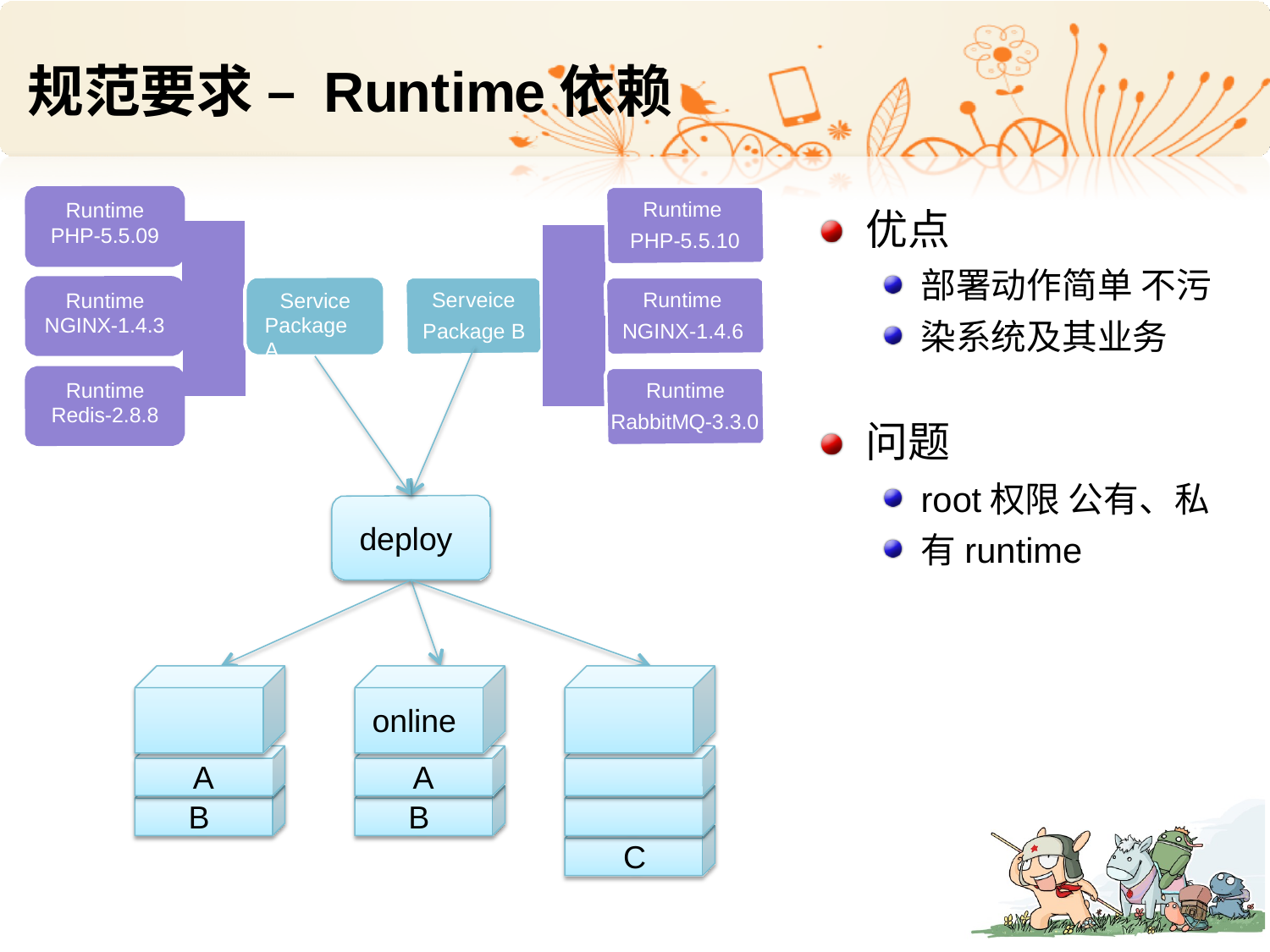

# 规范要求 – Runtime依赖

Runtime PHP-5.5.10
Runtime PHP-5.5.09
优点
部署动作简单 不污染系统及其业务

Serveice Package B
Runtime NGINX-1.4.6
Runtime NGINX-1.4.3
Service Package A

Runtime RabbitMQ-3.3.0
Runtime Redis-2.8.8
问题
root权限 公有、私有runtime

deploy

online A
B
online A
B
online A
B C